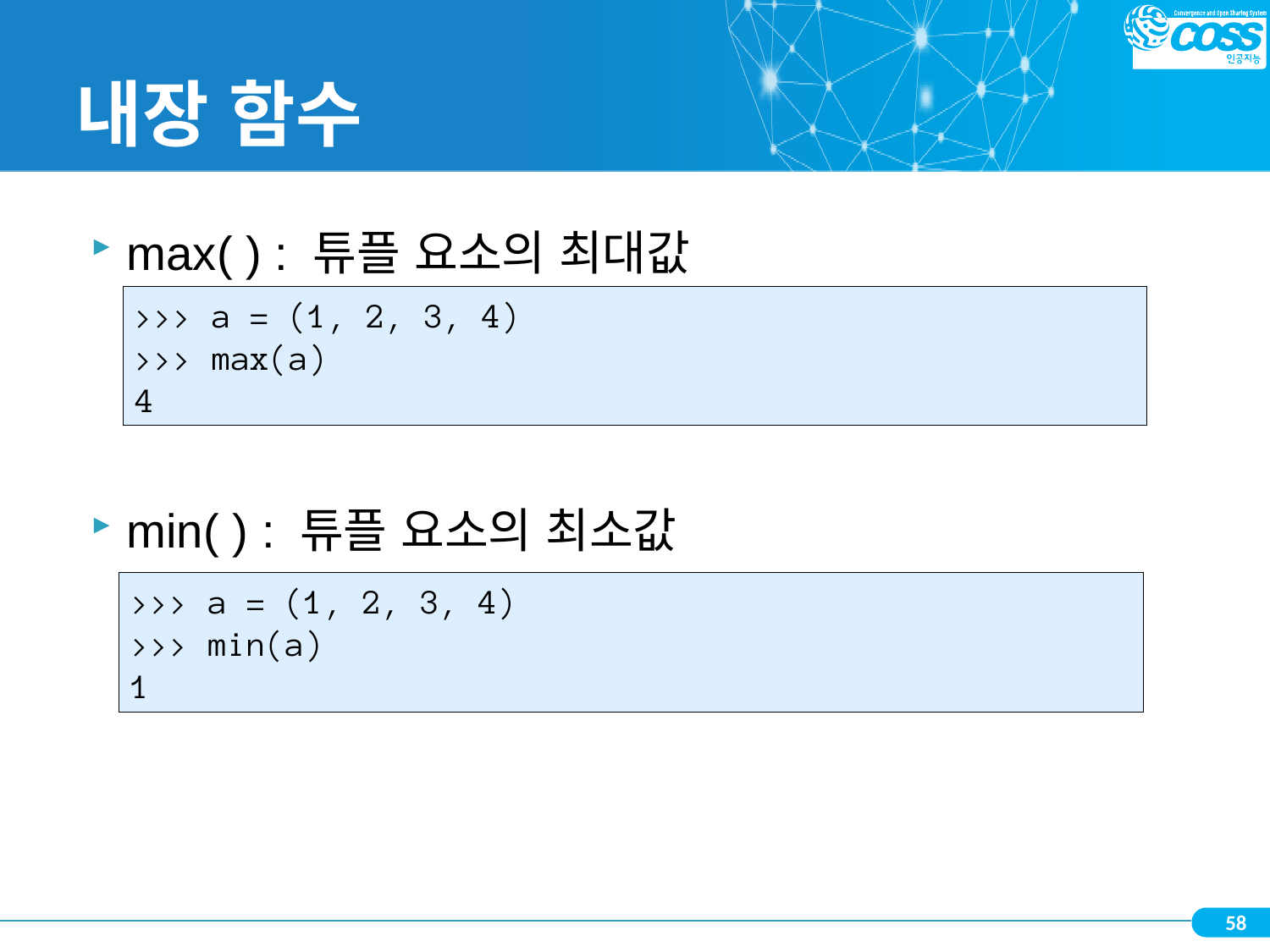

# 내장 함수
max( ) : 튜플 요소의 최대값

min( ) : 튜플 요소의 최소값
>>> a = (1, 2, 3, 4)
>>> max(a)
4
>>> a = (1, 2, 3, 4)
>>> min(a)
1